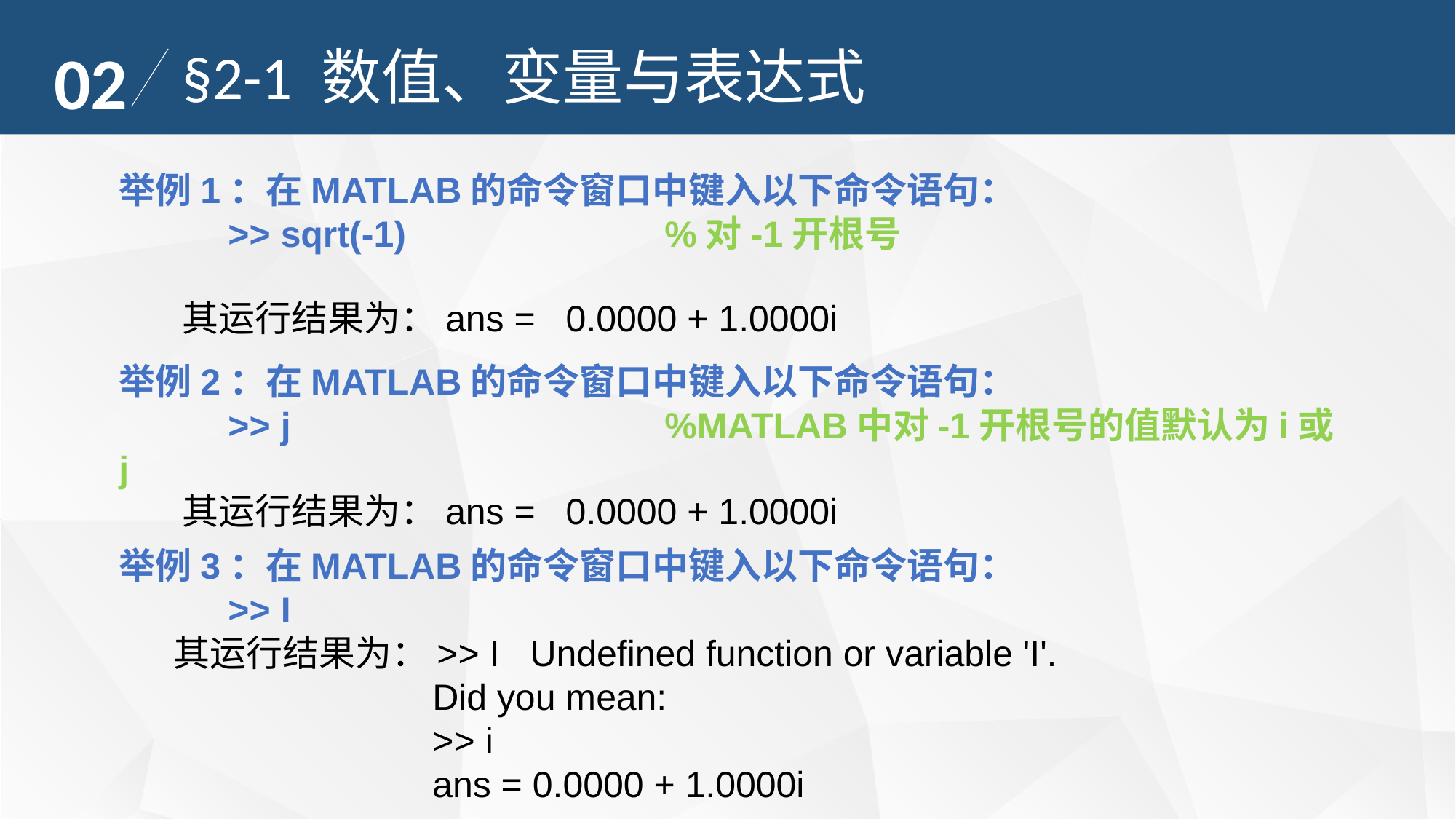

02
§2-1 数值、变量与表达式
举例1：在MATLAB的命令窗口中键入以下命令语句：
	>> sqrt(-1)			%对-1开根号
  其运行结果为：ans =   0.0000 + 1.0000i
举例2：在MATLAB的命令窗口中键入以下命令语句：
	>> j				%MATLAB中对-1开根号的值默认为i或j
  其运行结果为：ans =   0.0000 + 1.0000i
举例3：在MATLAB的命令窗口中键入以下命令语句：
	>> I
其运行结果为：>> I   Undefined function or variable 'I'.
    Did you mean:
    >> i
    ans = 0.0000 + 1.0000i